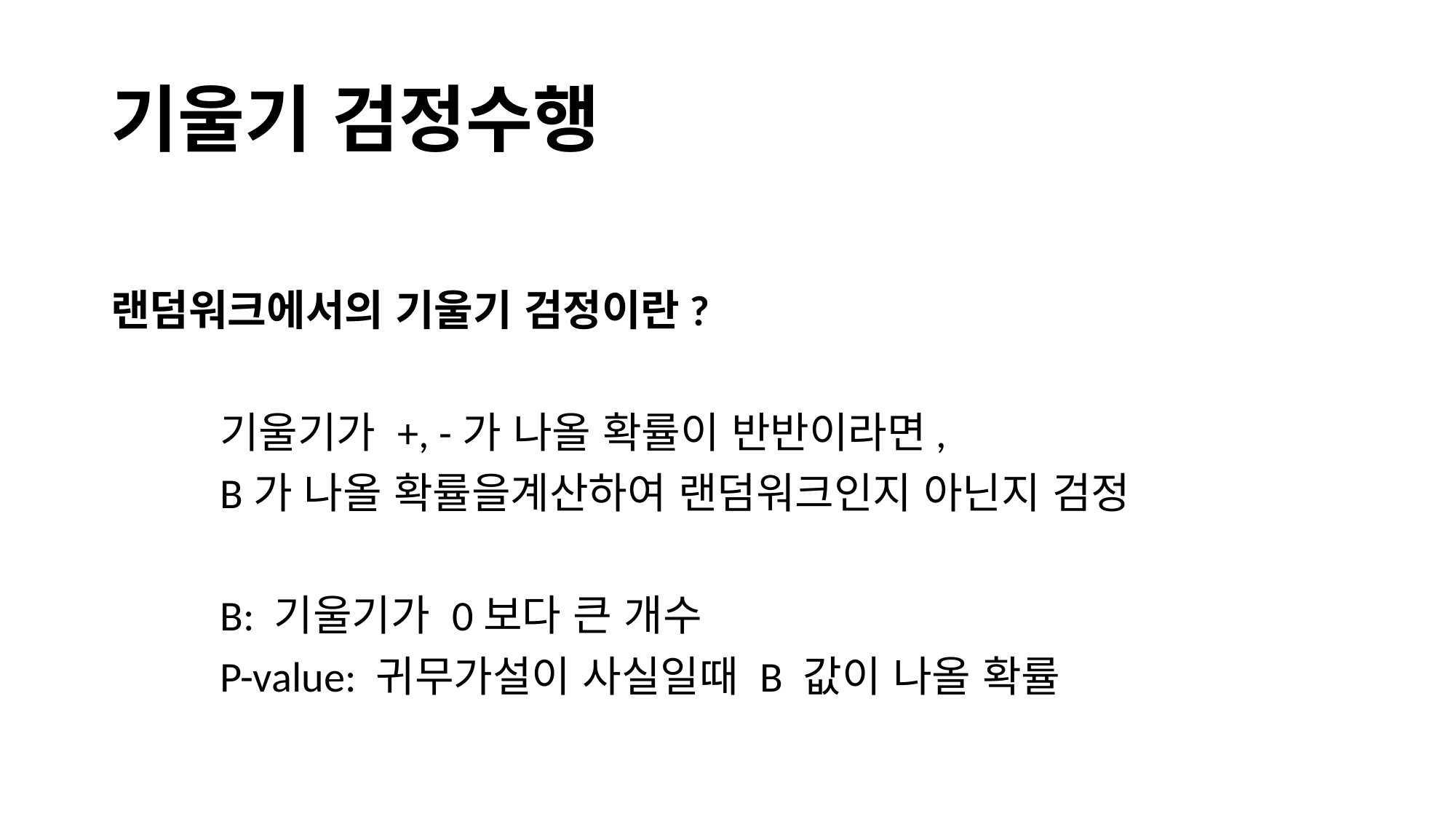

# 기울기 검정수행

랜덤워크에서의 기울기 검정이란?

	기울기가 +, -가 나올 확률이 반반이라면,
	B가 나올 확률을계산하여 랜덤워크인지 아닌지 검정

	B: 기울기가 0보다 큰 개수
	P-value: 귀무가설이 사실일때 B 값이 나올 확률